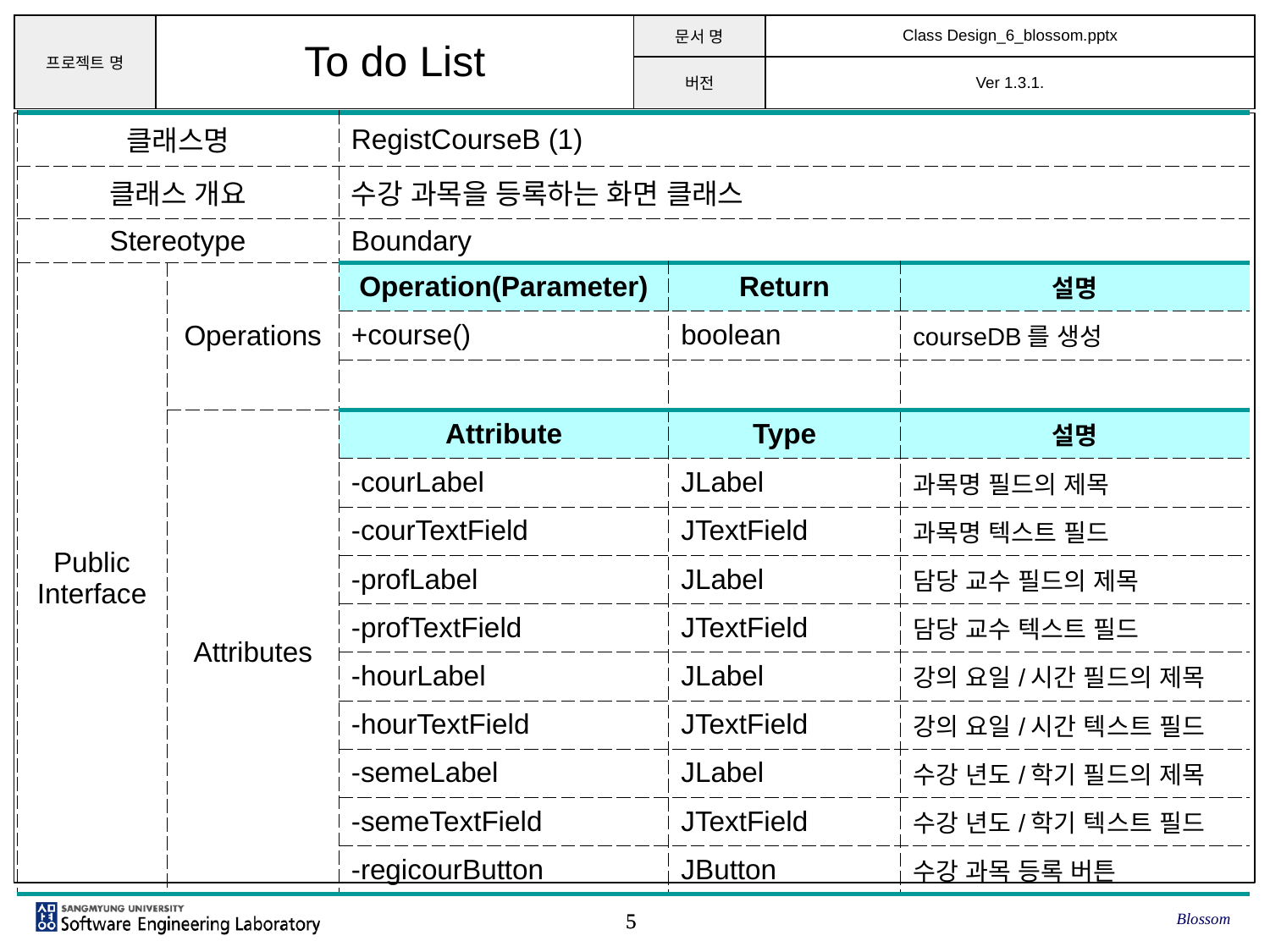

| 클래스명 |  | RegistCourseB (1) |  |  |
| --- | --- | --- | --- | --- |
| 클래스 개요 |  | 수강 과목을 등록하는 화면 클래스 |  |  |
| Stereotype |  | Boundary |  |  |
| Public Interface | Operations | Operation(Parameter) | Return | 설명 |
|  |  | +course() | boolean | courseDB를 생성 |
|  |  |  |  |  |
|  | Attributes | Attribute | Type | 설명 |
|  |  | -courLabel | JLabel | 과목명 필드의 제목 |
|  |  | -courTextField | JTextField | 과목명 텍스트 필드 |
|  |  | -profLabel | JLabel | 담당 교수 필드의 제목 |
|  |  | -profTextField | JTextField | 담당 교수 텍스트 필드 |
|  |  | -hourLabel | JLabel | 강의 요일/시간 필드의 제목 |
|  |  | -hourTextField | JTextField | 강의 요일/시간 텍스트 필드 |
|  |  | -semeLabel | JLabel | 수강 년도/학기 필드의 제목 |
|  |  | -semeTextField | JTextField | 수강 년도/학기 텍스트 필드 |
|  |  | -regicourButton | JButton | 수강 과목 등록 버튼 |
Blossom